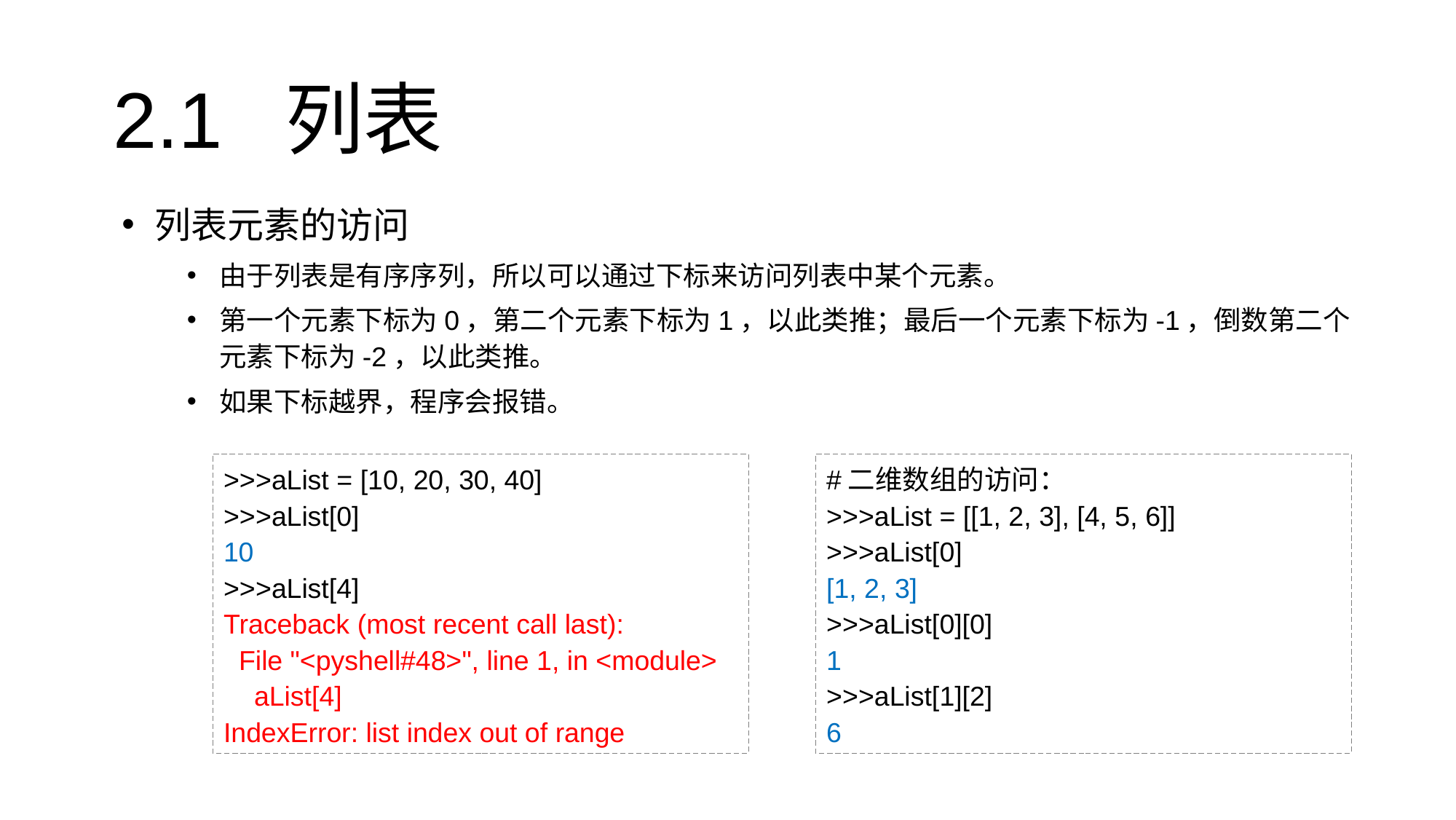

# 2.1  列表
列表元素的访问
由于列表是有序序列，所以可以通过下标来访问列表中某个元素。
第一个元素下标为0，第二个元素下标为1，以此类推；最后一个元素下标为-1，倒数第二个元素下标为-2，以此类推。
如果下标越界，程序会报错。
#二维数组的访问：
>>>aList = [[1, 2, 3], [4, 5, 6]]
>>>aList[0]
[1, 2, 3]
>>>aList[0][0]
1
>>>aList[1][2]
6
>>>aList = [10, 20, 30, 40]
>>>aList[0]
10
>>>aList[4]
Traceback (most recent call last):
  File "<pyshell#48>", line 1, in <module>
    aList[4]
IndexError: list index out of range